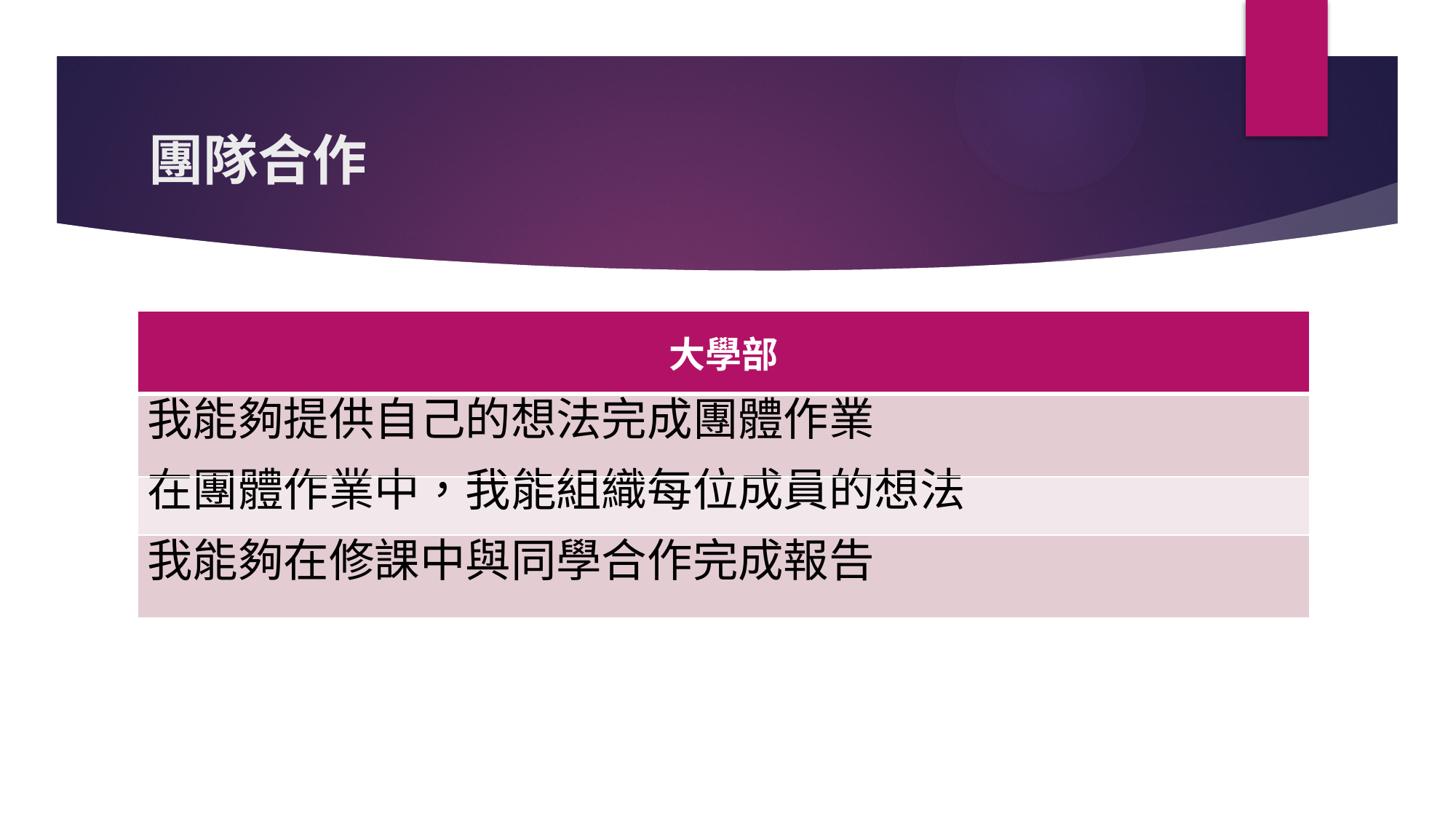

# 團隊合作
| 大學部 |
| --- |
| 我能夠提供自己的想法完成團體作業 |
| 在團體作業中，我能組織每位成員的想法 |
| 我能夠在修課中與同學合作完成報告 |